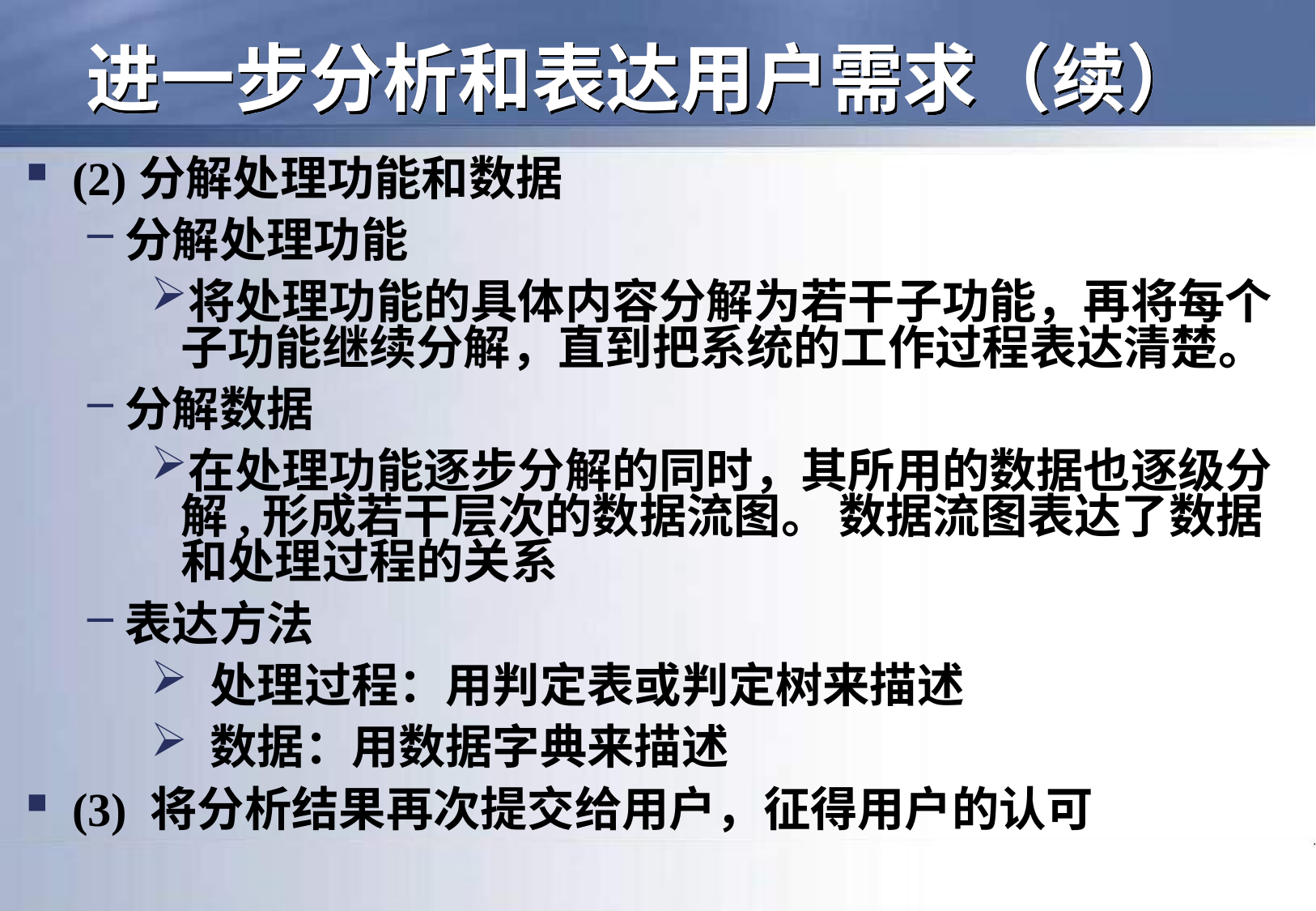

# 进一步分析和表达用户需求（续）
(2)分解处理功能和数据
分解处理功能
将处理功能的具体内容分解为若干子功能，再将每个子功能继续分解，直到把系统的工作过程表达清楚。
分解数据
在处理功能逐步分解的同时，其所用的数据也逐级分解,形成若干层次的数据流图。 数据流图表达了数据和处理过程的关系
表达方法
 处理过程：用判定表或判定树来描述
 数据：用数据字典来描述
(3) 将分析结果再次提交给用户，征得用户的认可
14